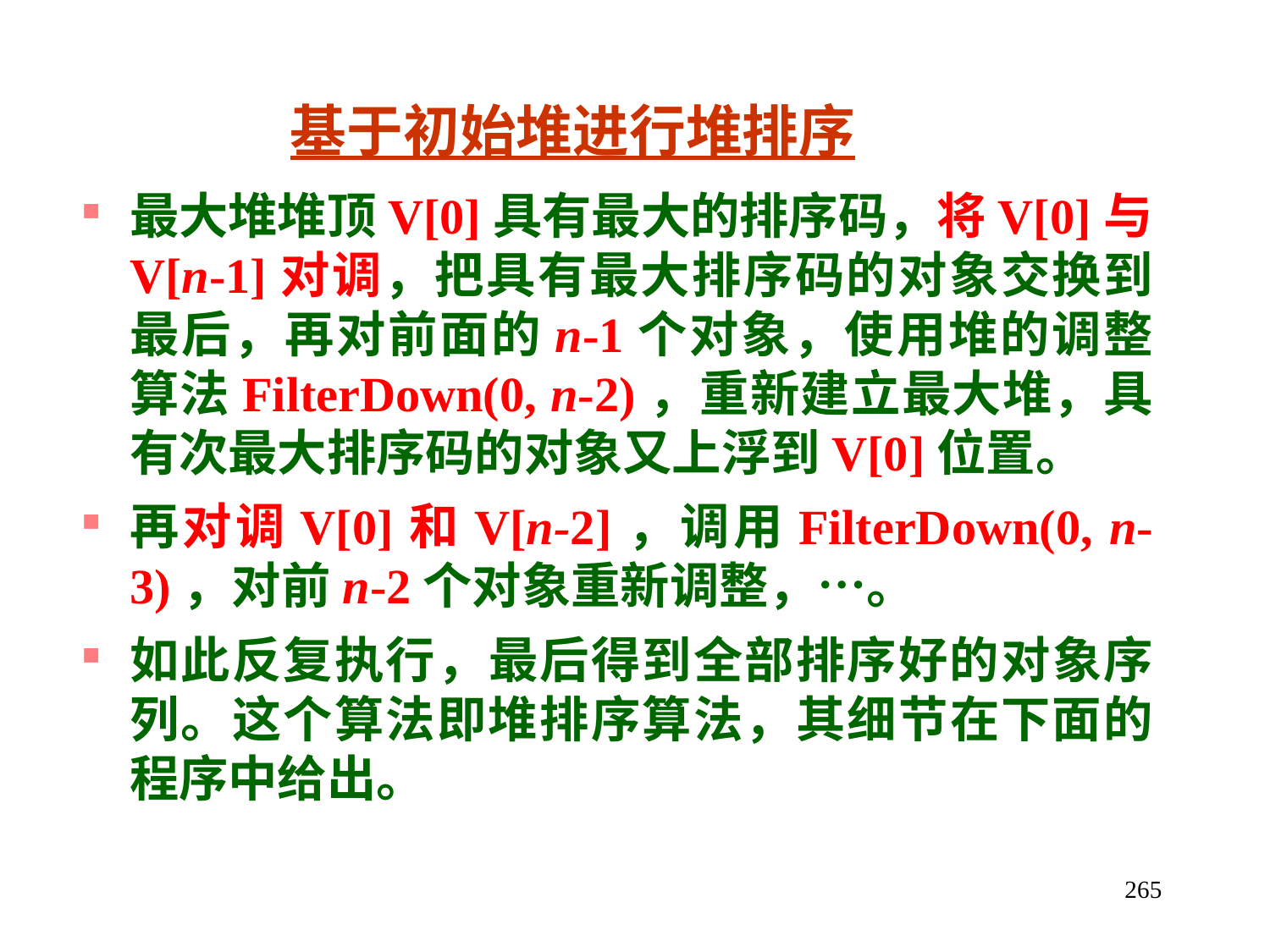

基于初始堆进行堆排序
最大堆堆顶V[0]具有最大的排序码，将V[0]与V[n-1]对调，把具有最大排序码的对象交换到最后，再对前面的n-1个对象，使用堆的调整算法FilterDown(0, n-2)，重新建立最大堆，具有次最大排序码的对象又上浮到V[0]位置。
再对调V[0]和V[n-2]，调用FilterDown(0, n-3)，对前n-2个对象重新调整，…。
如此反复执行，最后得到全部排序好的对象序列。这个算法即堆排序算法，其细节在下面的程序中给出。
265